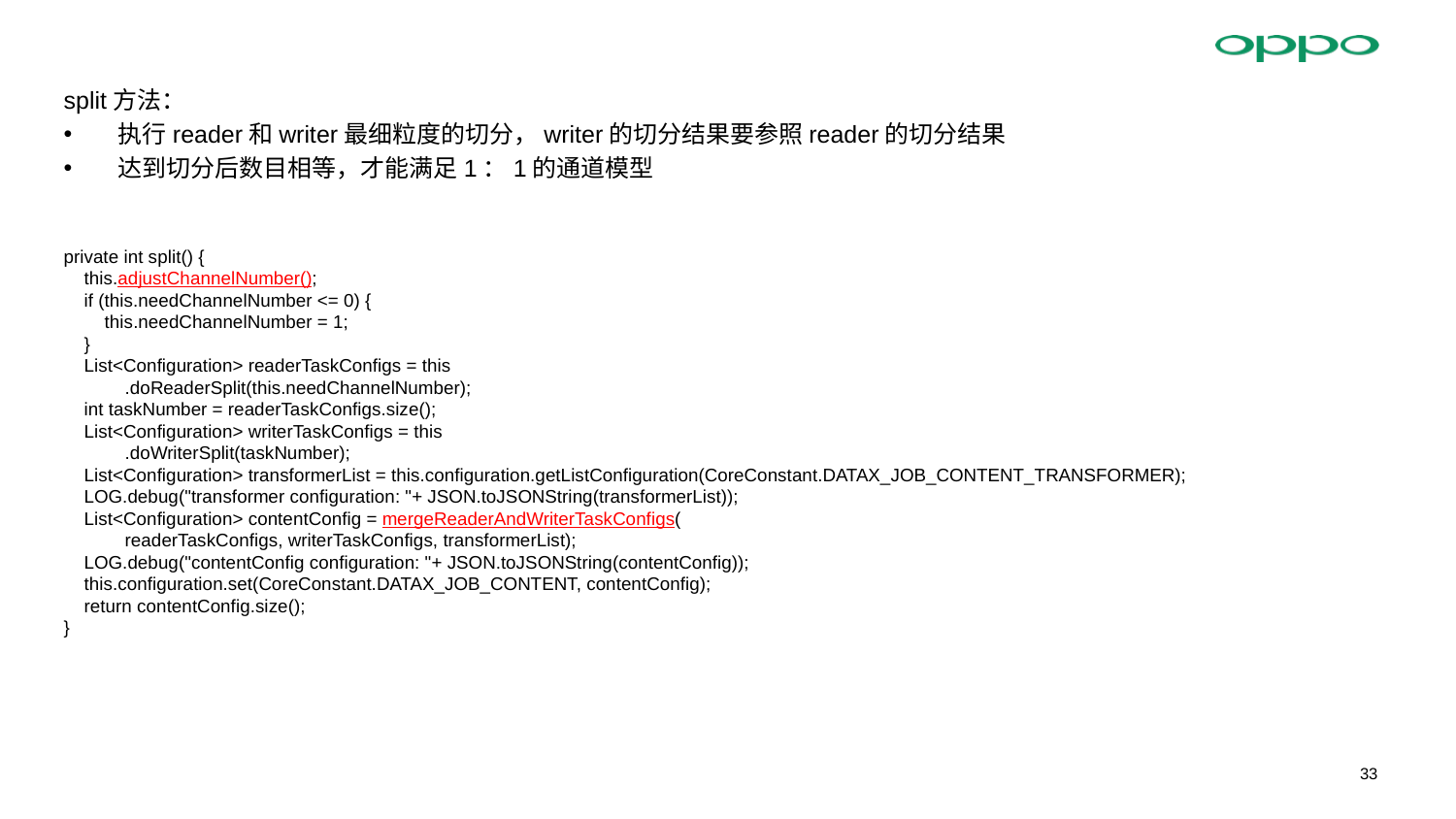

split方法：
执行reader和writer最细粒度的切分，writer的切分结果要参照reader的切分结果
达到切分后数目相等，才能满足1：1的通道模型
private int split() {
    this.adjustChannelNumber();
    if (this.needChannelNumber <= 0) {
        this.needChannelNumber = 1;
    }
    List<Configuration> readerTaskConfigs = this
            .doReaderSplit(this.needChannelNumber);
    int taskNumber = readerTaskConfigs.size();
    List<Configuration> writerTaskConfigs = this
            .doWriterSplit(taskNumber);
    List<Configuration> transformerList = this.configuration.getListConfiguration(CoreConstant.DATAX_JOB_CONTENT_TRANSFORMER);
    LOG.debug("transformer configuration: "+ JSON.toJSONString(transformerList));
    List<Configuration> contentConfig = mergeReaderAndWriterTaskConfigs(
            readerTaskConfigs, writerTaskConfigs, transformerList);
    LOG.debug("contentConfig configuration: "+ JSON.toJSONString(contentConfig));
    this.configuration.set(CoreConstant.DATAX_JOB_CONTENT, contentConfig);
    return contentConfig.size();
}